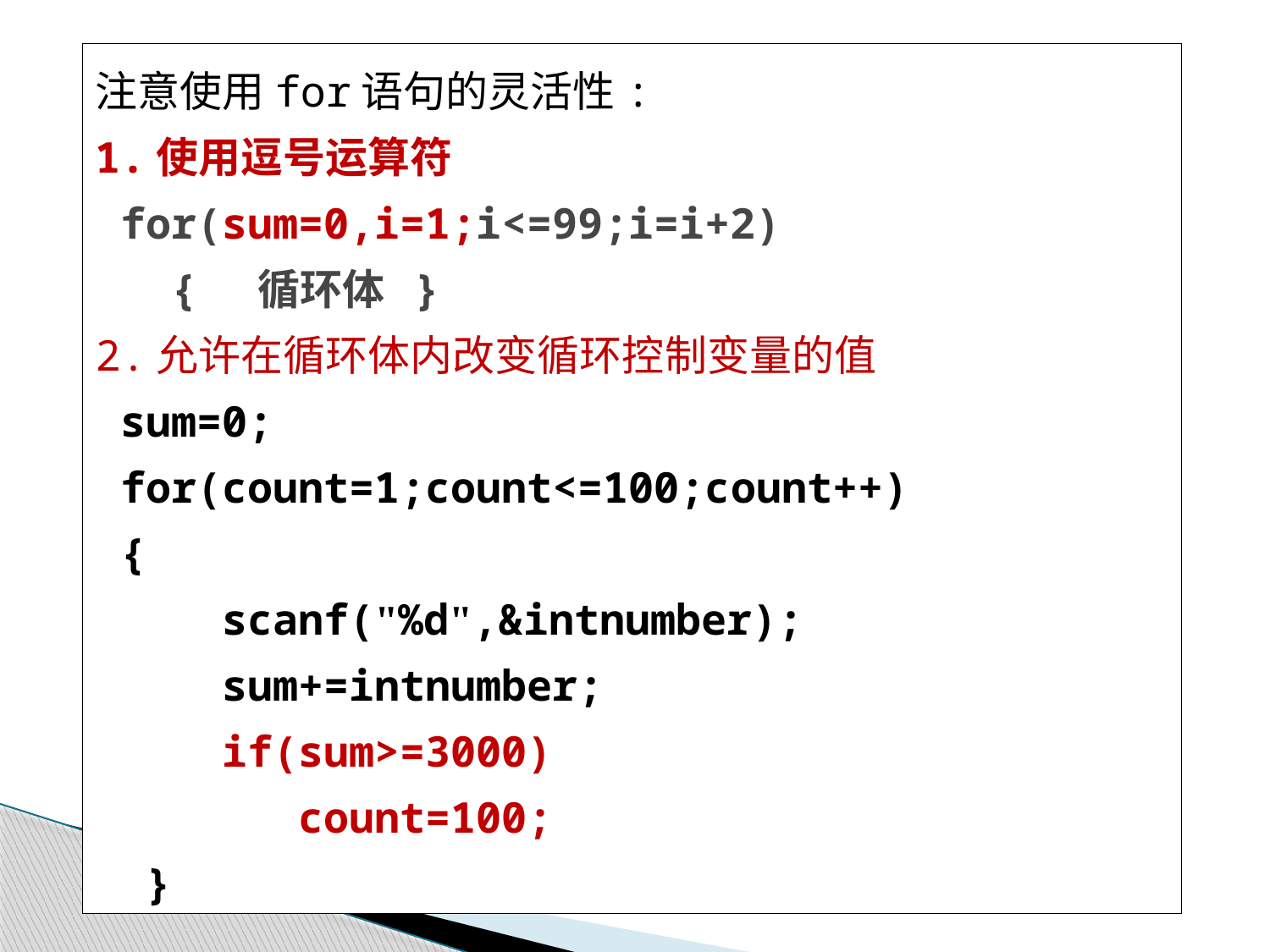

注意使用for语句的灵活性:
1.使用逗号运算符
 for(sum=0,i=1;i<=99;i=i+2)
   {  循环体  }
2.允许在循环体内改变循环控制变量的值
 sum=0;
 for(count=1;count<=100;count++)
 {
     scanf("%d",&intnumber);
     sum+=intnumber;
     if(sum>=3000)
        count=100;
  }